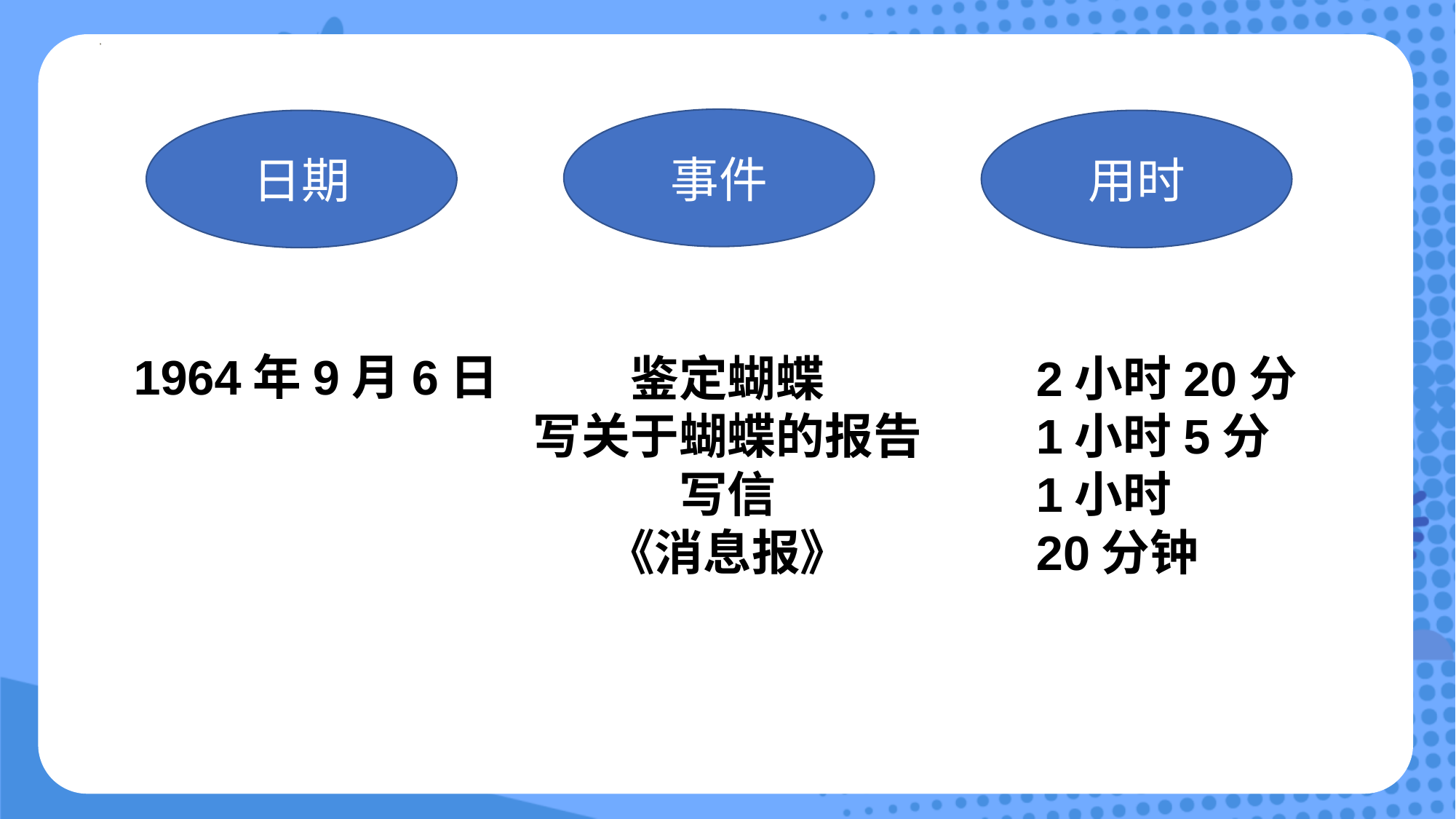

事件
日期
用时
1964年9月6日
鉴定蝴蝶
写关于蝴蝶的报告
写信
《消息报》

2小时20分
1小时5分
1小时
20分钟